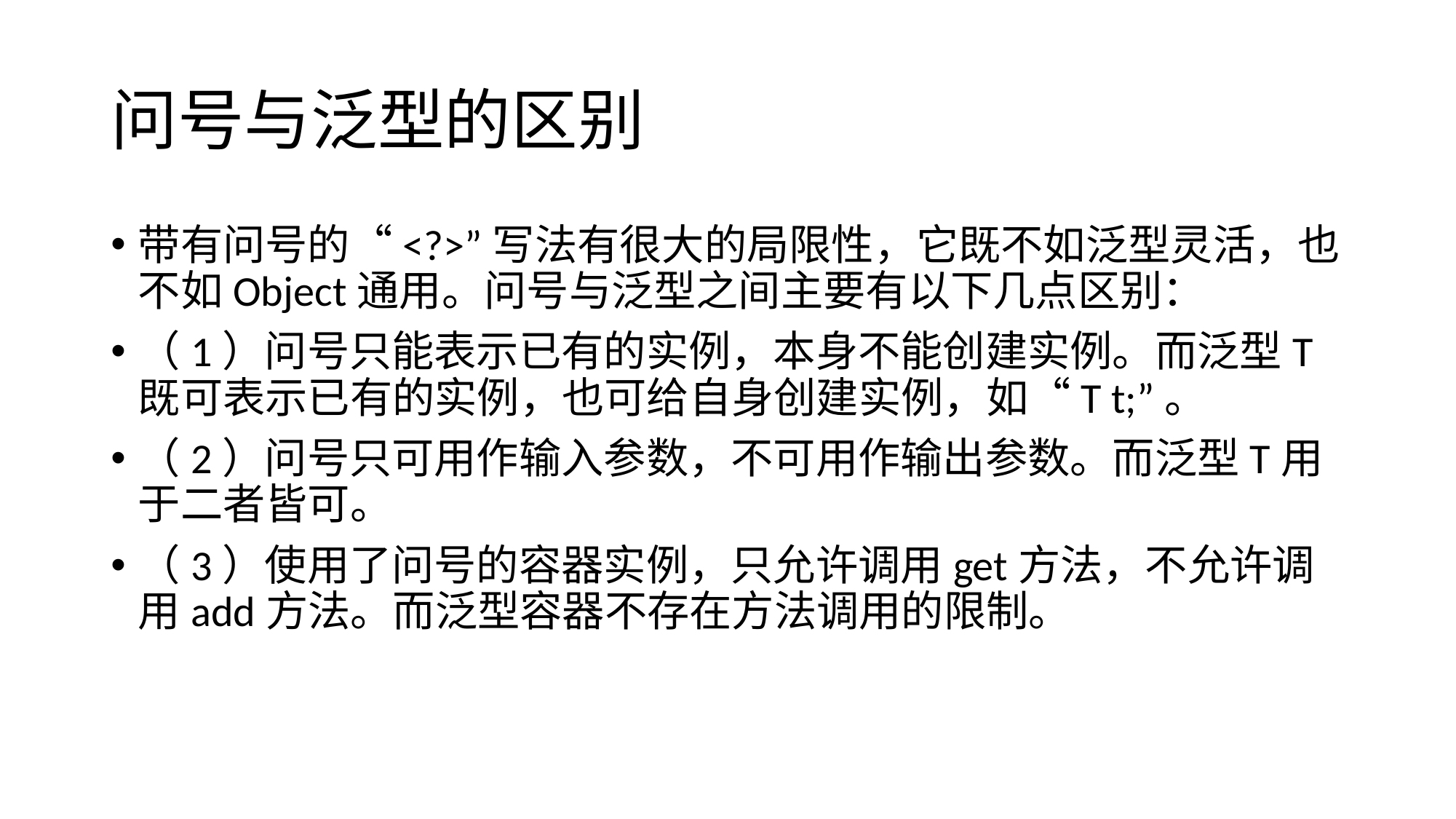

# 问号与泛型的区别
带有问号的“<?>”写法有很大的局限性，它既不如泛型灵活，也不如Object通用。问号与泛型之间主要有以下几点区别：
（1）问号只能表示已有的实例，本身不能创建实例。而泛型T既可表示已有的实例，也可给自身创建实例，如“T t;”。
（2）问号只可用作输入参数，不可用作输出参数。而泛型T用于二者皆可。
（3）使用了问号的容器实例，只允许调用get方法，不允许调用add方法。而泛型容器不存在方法调用的限制。